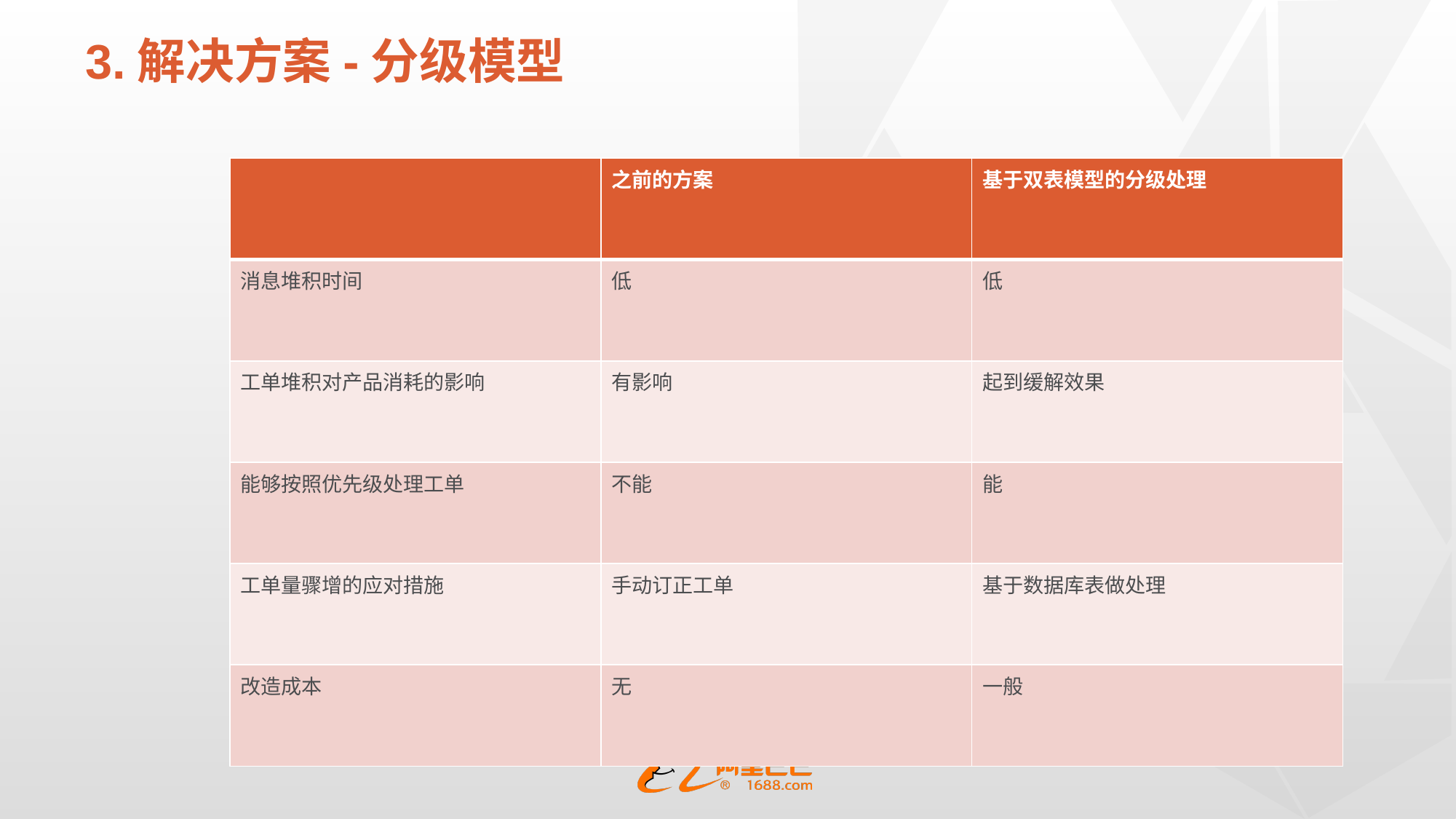

# 3.解决方案-分级模型
|  | 之前的方案 | 基于双表模型的分级处理 |
| --- | --- | --- |
| 消息堆积时间 | 低 | 低 |
| 工单堆积对产品消耗的影响 | 有影响 | 起到缓解效果 |
| 能够按照优先级处理工单 | 不能 | 能 |
| 工单量骤增的应对措施 | 手动订正工单 | 基于数据库表做处理 |
| 改造成本 | 无 | 一般 |